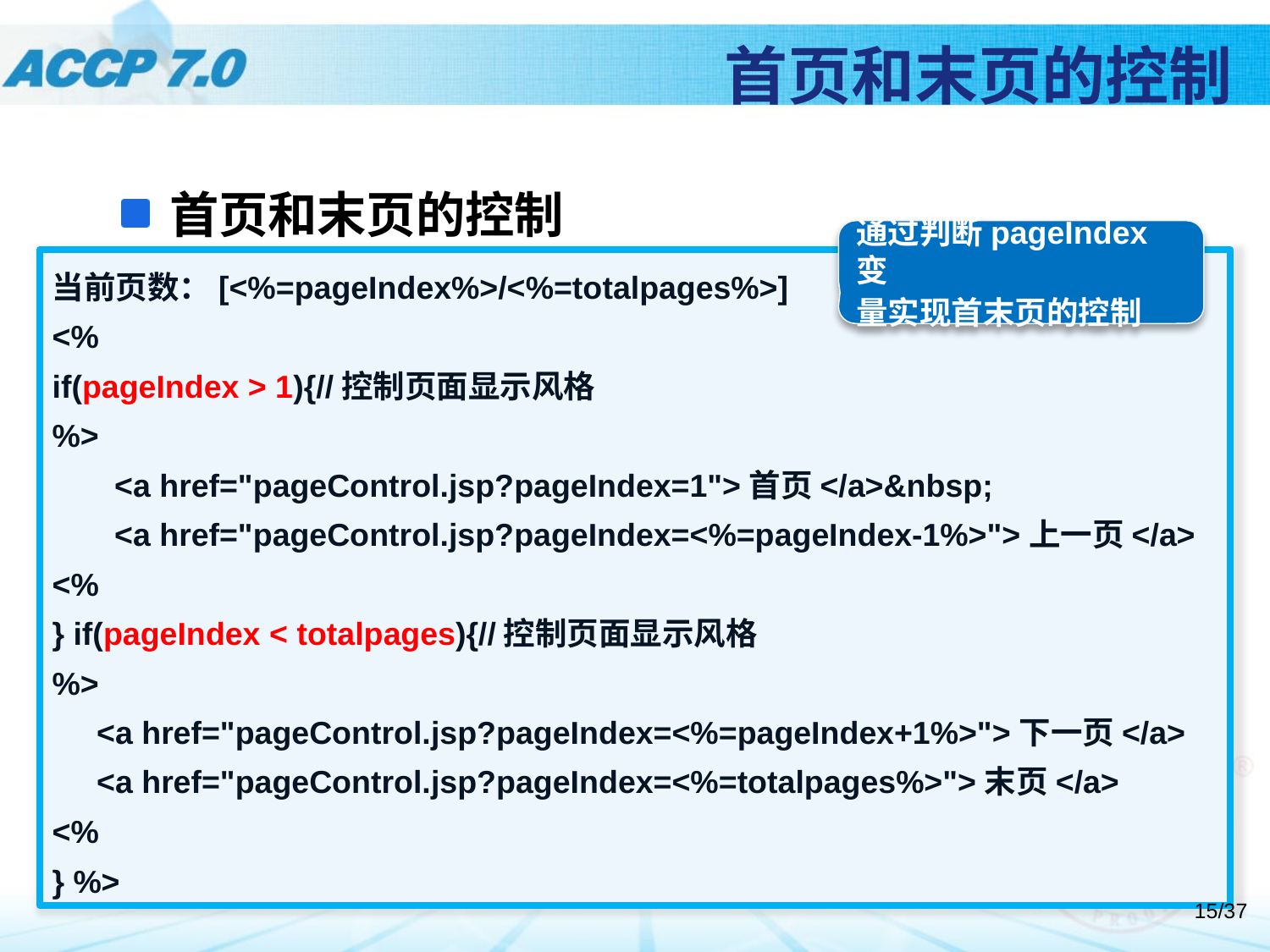

# 首页和末页的控制
首页和末页的控制
通过判断pageIndex变
量实现首末页的控制
当前页数：[<%=pageIndex%>/<%=totalpages%>]
<%
if(pageIndex > 1){//控制页面显示风格
%>
       <a href="pageControl.jsp?pageIndex=1">首页</a>&nbsp;
       <a href="pageControl.jsp?pageIndex=<%=pageIndex-1%>">上一页</a>
<%
} if(pageIndex < totalpages){//控制页面显示风格
%>
     <a href="pageControl.jsp?pageIndex=<%=pageIndex+1%>">下一页</a>
     <a href="pageControl.jsp?pageIndex=<%=totalpages%>">末页</a>
<%
} %>
15/37